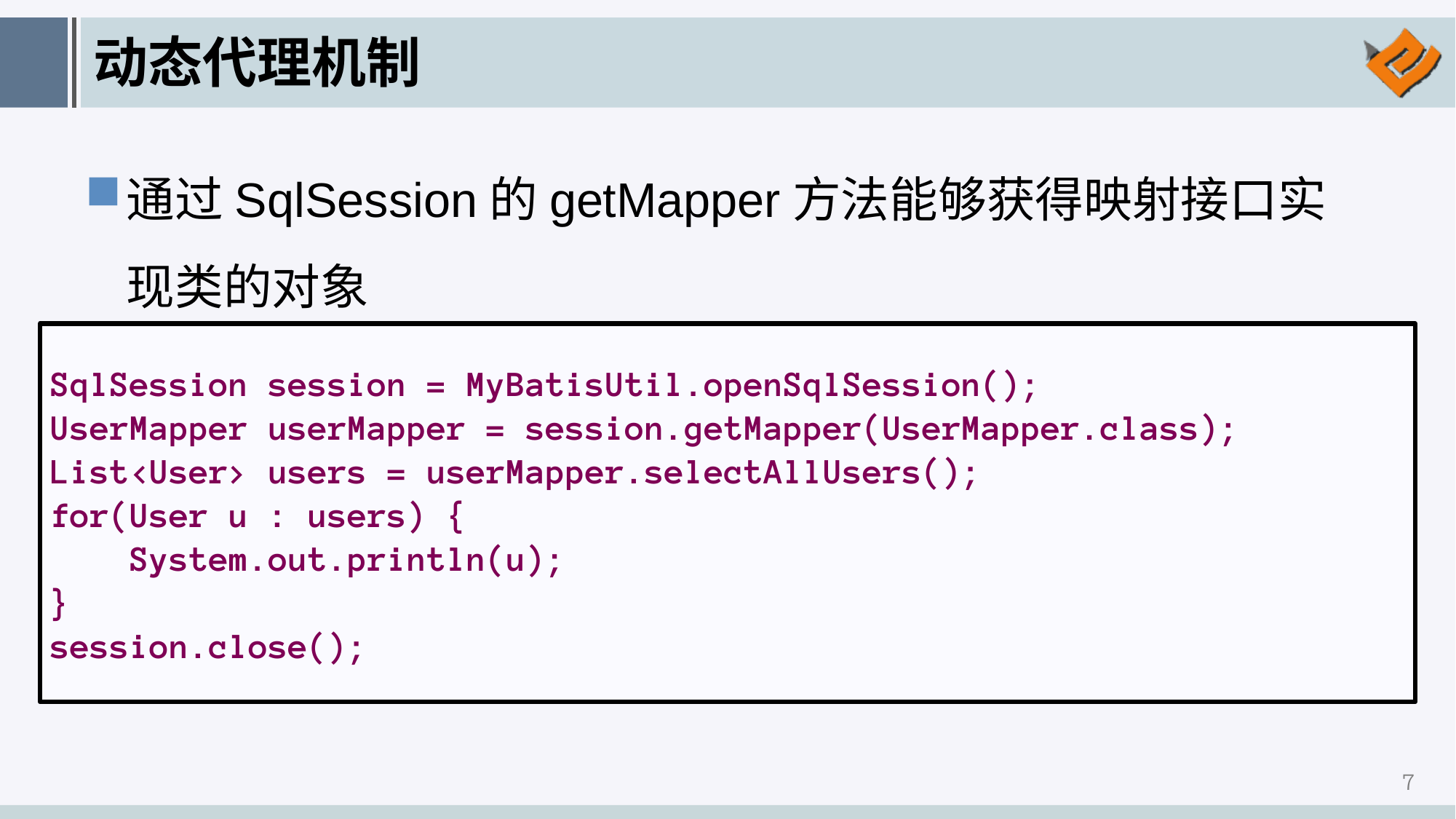

# 动态代理机制
通过SqlSession的getMapper方法能够获得映射接口实现类的对象
SqlSession session = MyBatisUtil.openSqlSession();
UserMapper userMapper = session.getMapper(UserMapper.class);
List<User> users = userMapper.selectAllUsers();
for(User u : users) {
    System.out.println(u);
}
session.close();